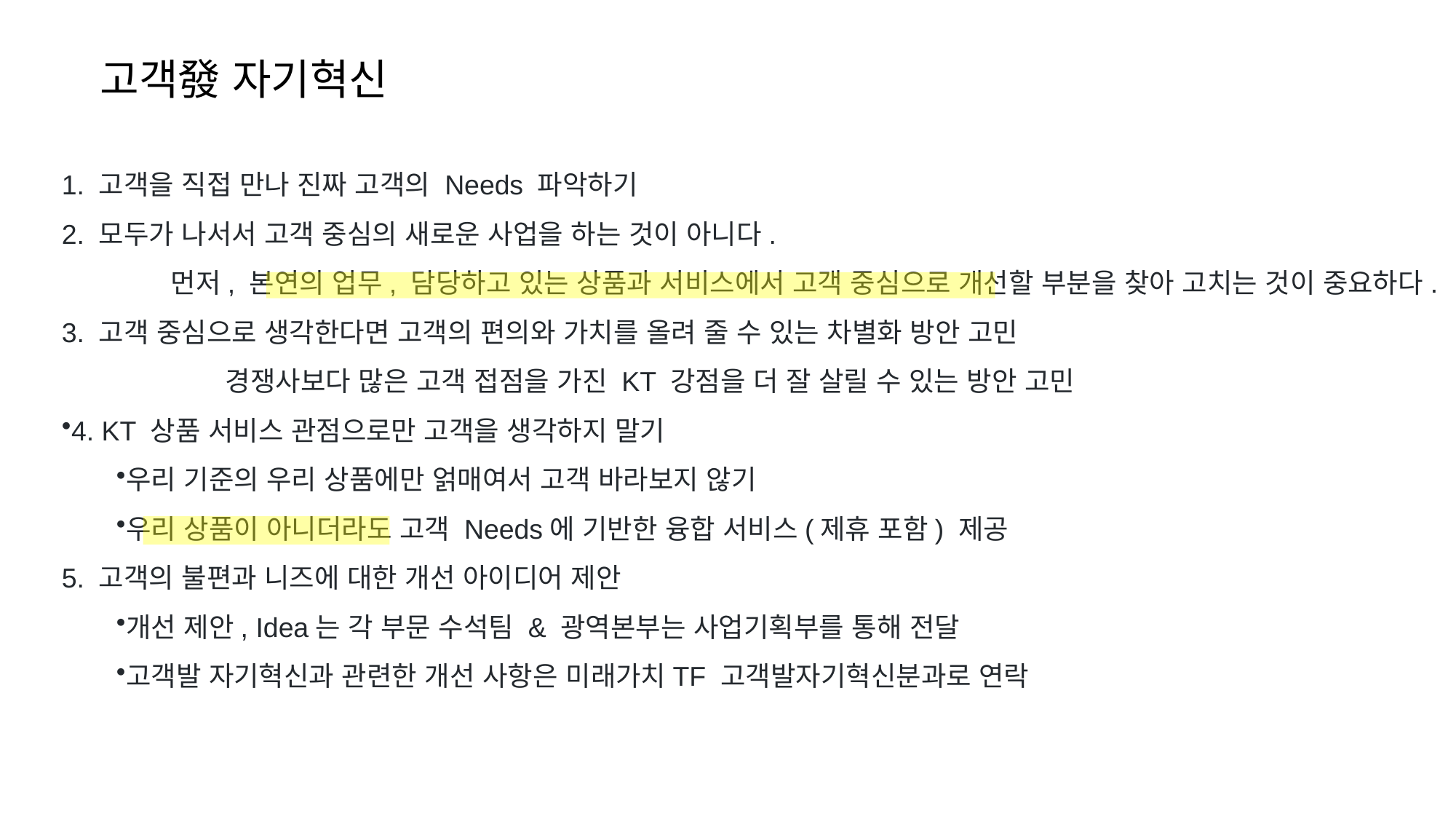

고객發 자기혁신

1. 고객을 직접 만나 진짜 고객의 Needs 파악하기
2. 모두가 나서서 고객 중심의 새로운 사업을 하는 것이 아니다.
	먼저, 본연의 업무, 담당하고 있는 상품과 서비스에서 고객 중심으로 개선할 부분을 찾아 고치는 것이 중요하다.
3. 고객 중심으로 생각한다면 고객의 편의와 가치를 올려 줄 수 있는 차별화 방안 고민
	경쟁사보다 많은 고객 접점을 가진 KT 강점을 더 잘 살릴 수 있는 방안 고민
4. KT 상품 서비스 관점으로만 고객을 생각하지 말기
우리 기준의 우리 상품에만 얽매여서 고객 바라보지 않기
우리 상품이 아니더라도 고객 Needs에 기반한 융합 서비스(제휴 포함) 제공
5. 고객의 불편과 니즈에 대한 개선 아이디어 제안
개선 제안, Idea는 각 부문 수석팀 & 광역본부는 사업기획부를 통해 전달
고객발 자기혁신과 관련한 개선 사항은 미래가치TF 고객발자기혁신분과로 연락